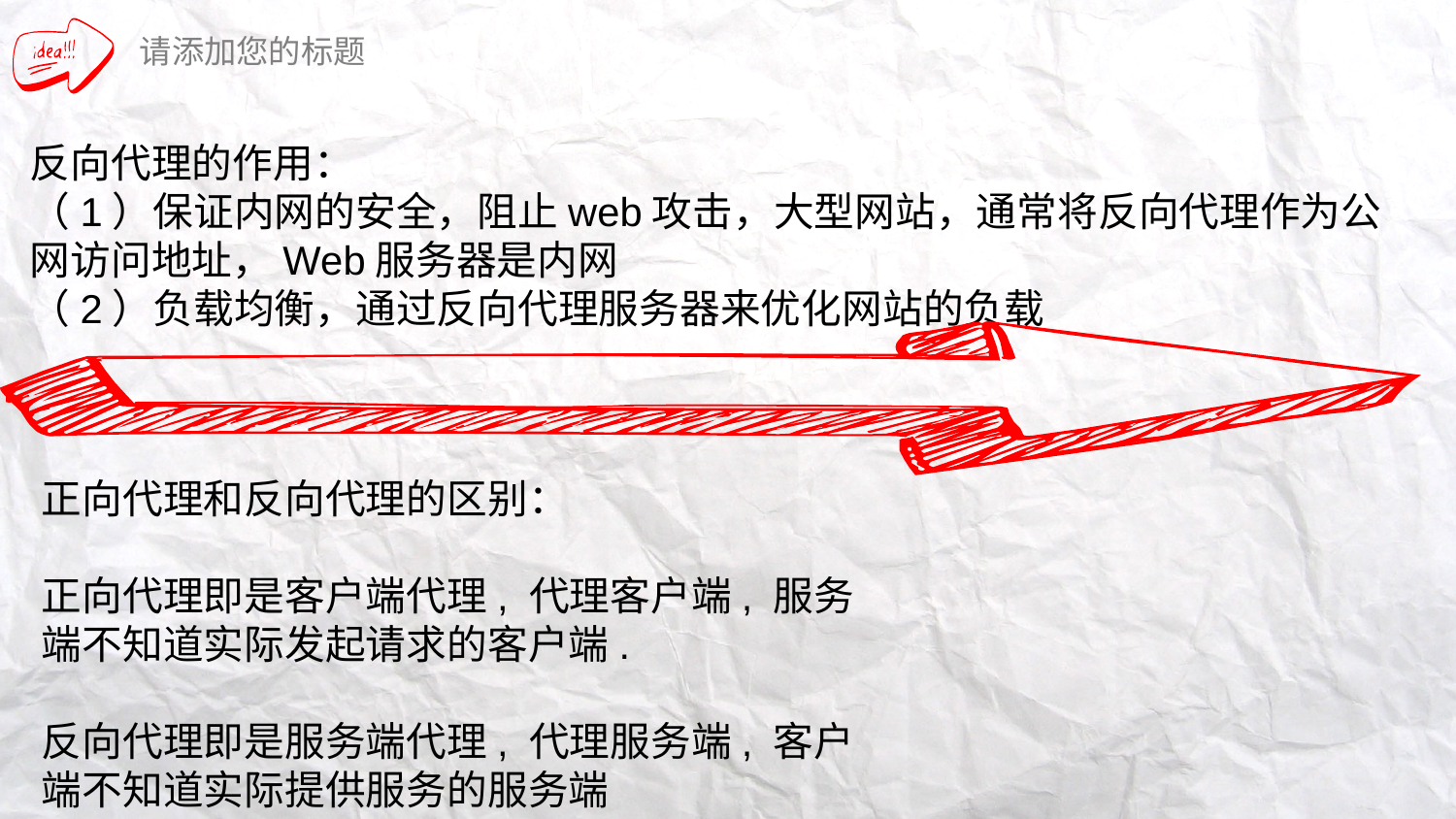

反向代理的作用：
（1）保证内网的安全，阻止web攻击，大型网站，通常将反向代理作为公网访问地址，Web服务器是内网
（2）负载均衡，通过反向代理服务器来优化网站的负载

正向代理和反向代理的区别：

正向代理即是客户端代理, 代理客户端, 服务端不知道实际发起请求的客户端.

反向代理即是服务端代理, 代理服务端, 客户端不知道实际提供服务的服务端